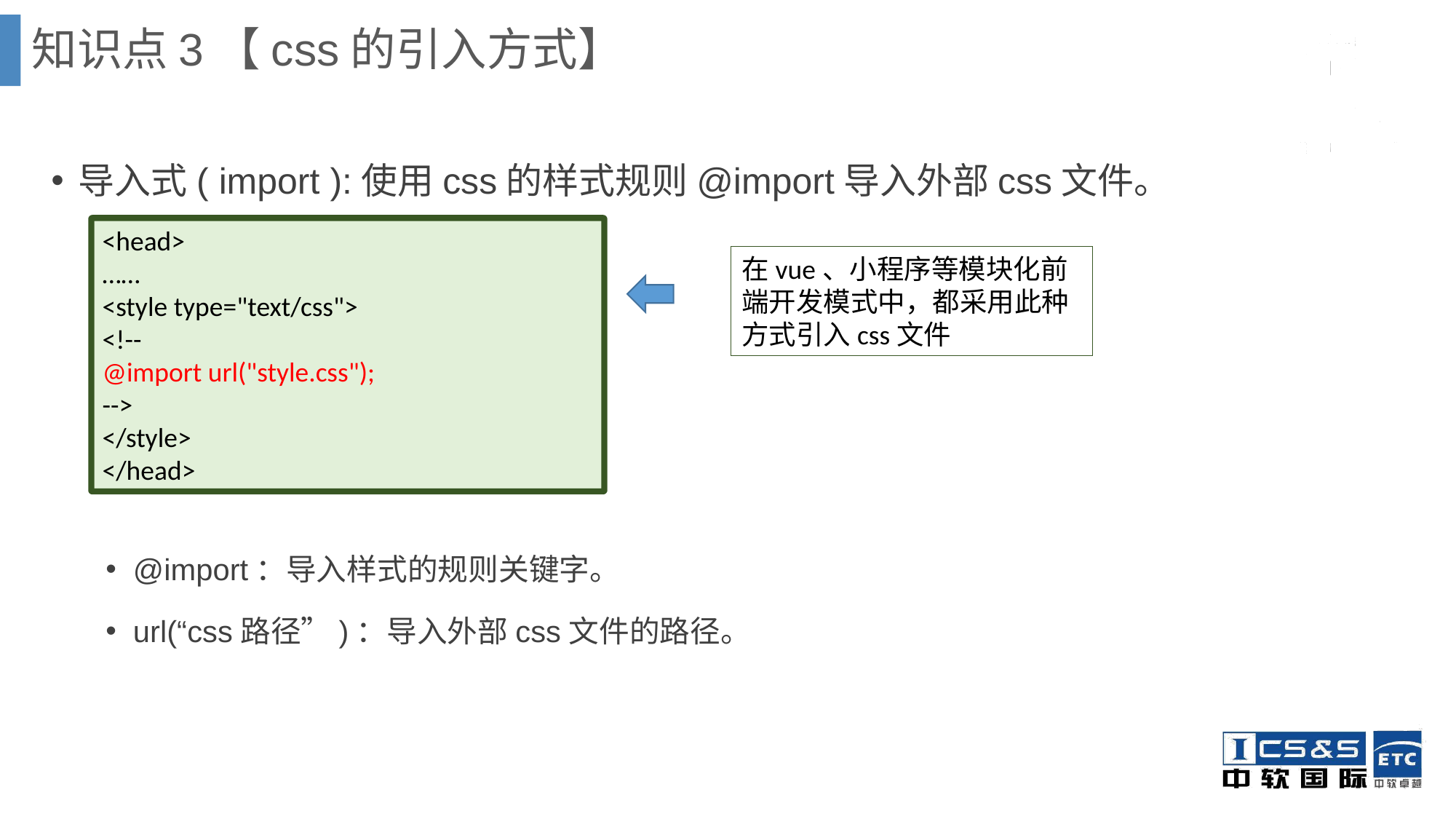

知识点3【css的引入方式】
导入式( import ):使用css的样式规则@import导入外部css文件。

@import：导入样式的规则关键字。
url(“css路径”)：导入外部css文件的路径。

<head>
……
<style type="text/css">
<!--
@import url("style.css");
-->
</style>
</head>
在vue、小程序等模块化前端开发模式中，都采用此种方式引入css文件